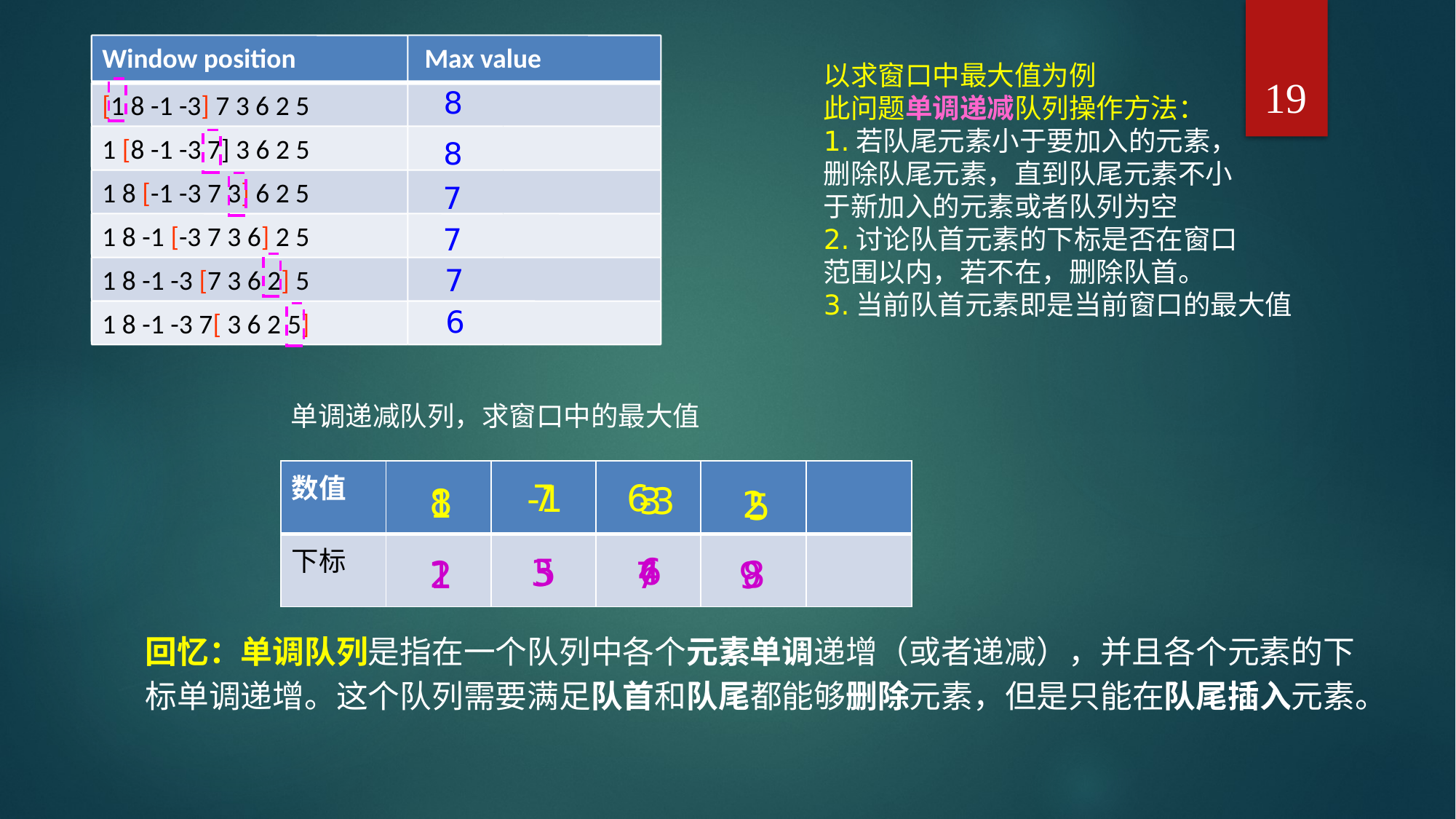

Window position

 Max value

[1 8 -1 -3] 7 3 6 2 5

1 [8 -1 -3 7] 3 6 2 5

1 8 [-1 -3 7 3] 6 2 5

1 8 -1 [-3 7 3 6] 2 5

1 8 -1 -3 [7 3 6 2] 5

1 8 -1 -3 7[ 3 6 2 5]

19
以求窗口中最大值为例
此问题单调递减队列操作方法：
1.若队尾元素小于要加入的元素，
删除队尾元素，直到队尾元素不小
于新加入的元素或者队列为空
2.讨论队首元素的下标是否在窗口
范围以内，若不在，删除队首。
3.当前队首元素即是当前窗口的最大值
8

8

7
7

7
6

单调递减队列，求窗口中的最大值
| 数值 |  |  |  |  |  |
| --- | --- | --- | --- | --- | --- |
| 下标 |  |  |  |  |  |
7
6
-1
-3
3
8
2
1
5
4
6
5
3
8
2
1
7
9
回忆：单调队列是指在一个队列中各个元素单调递增（或者递减），并且各个元素的下标单调递增。这个队列需要满足队首和队尾都能够删除元素，但是只能在队尾插入元素。